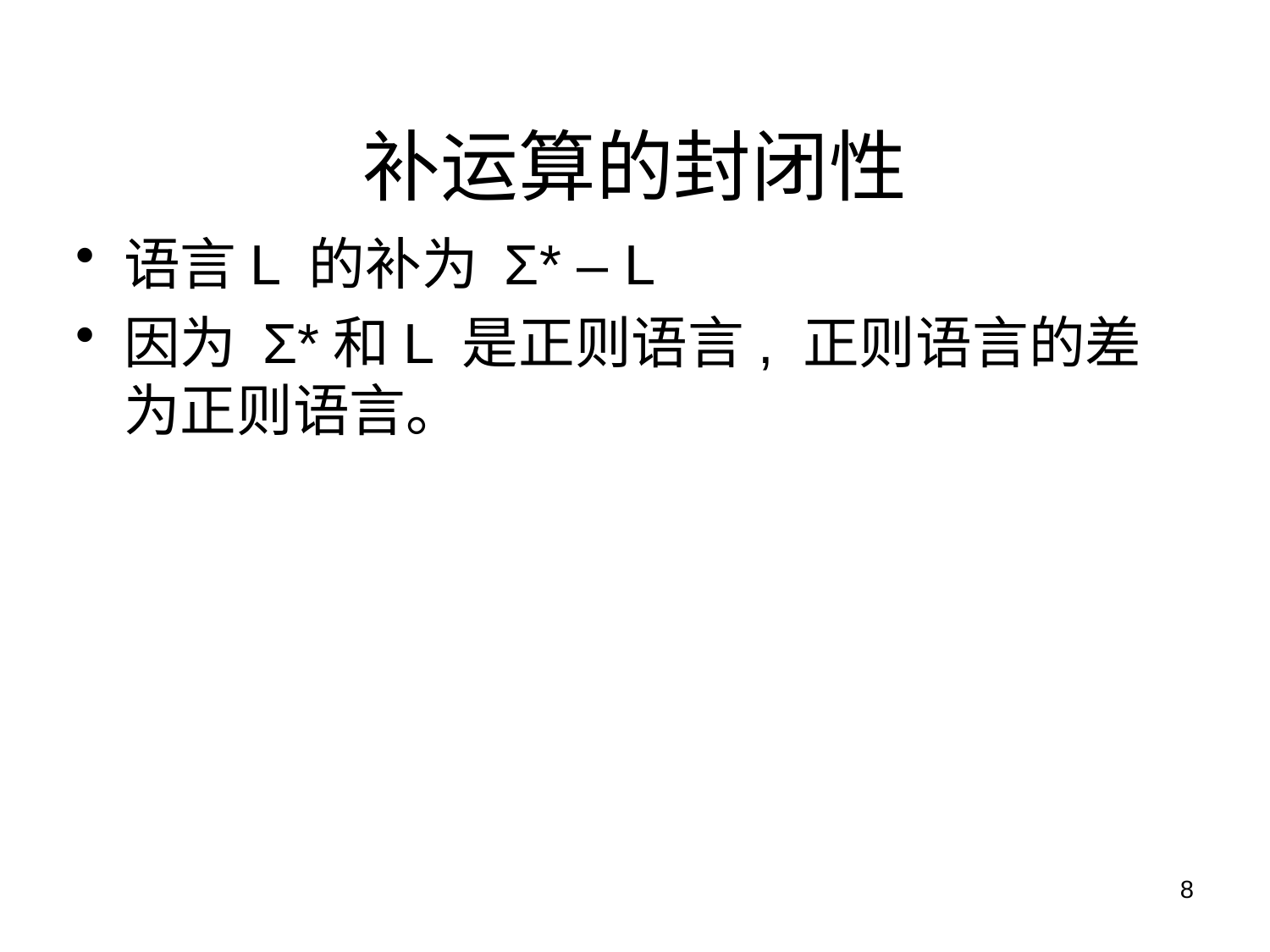

# 补运算的封闭性
语言L 的补为 Σ* – L
因为 Σ*和L 是正则语言, 正则语言的差为正则语言。
8